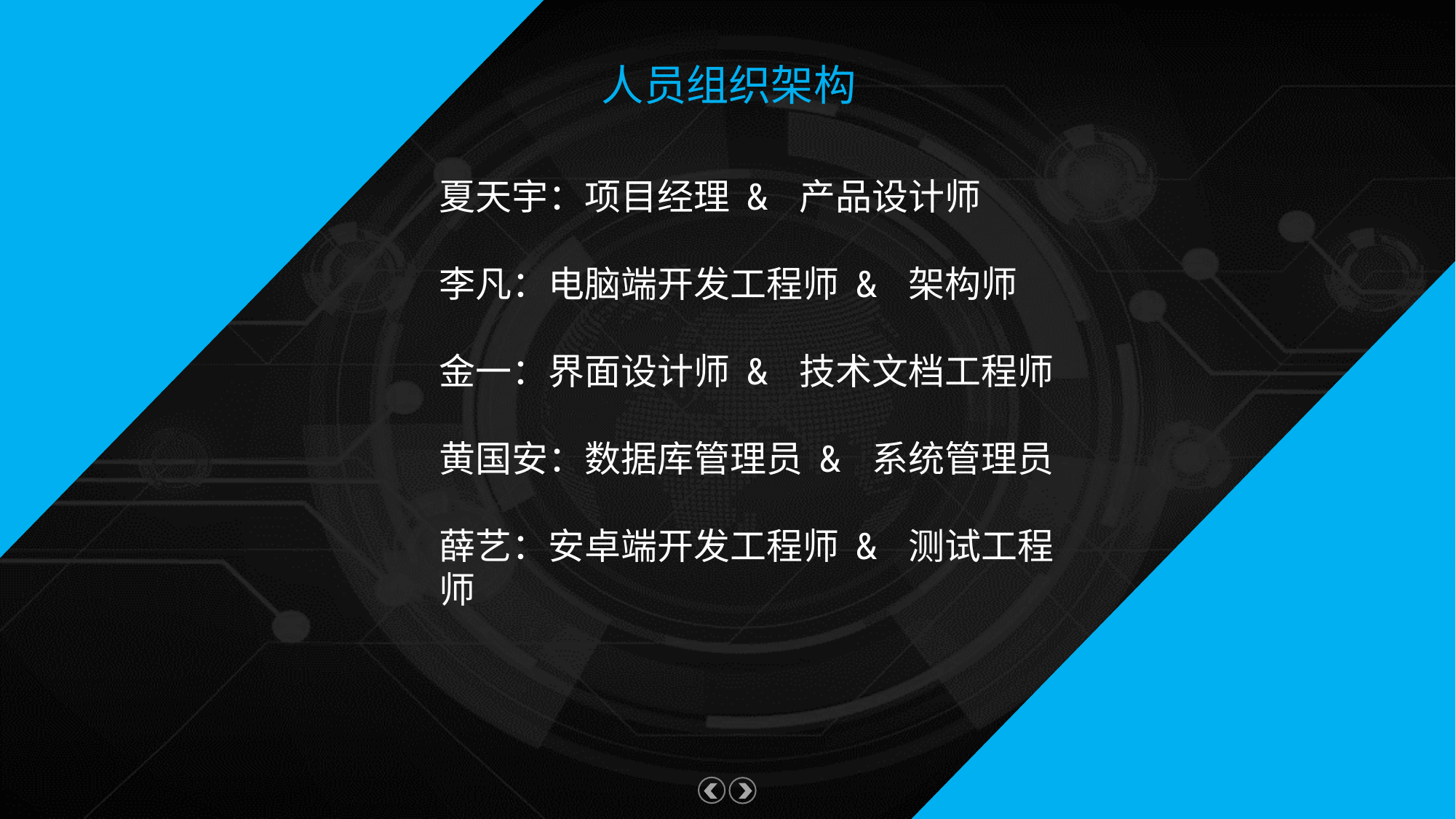

人员组织架构

夏天宇：项目经理 & 产品设计师

李凡：电脑端开发工程师 & 架构师

金一：界面设计师 & 技术文档工程师

黄国安：数据库管理员 & 系统管理员

薛艺：安卓端开发工程师 & 测试工程师

5